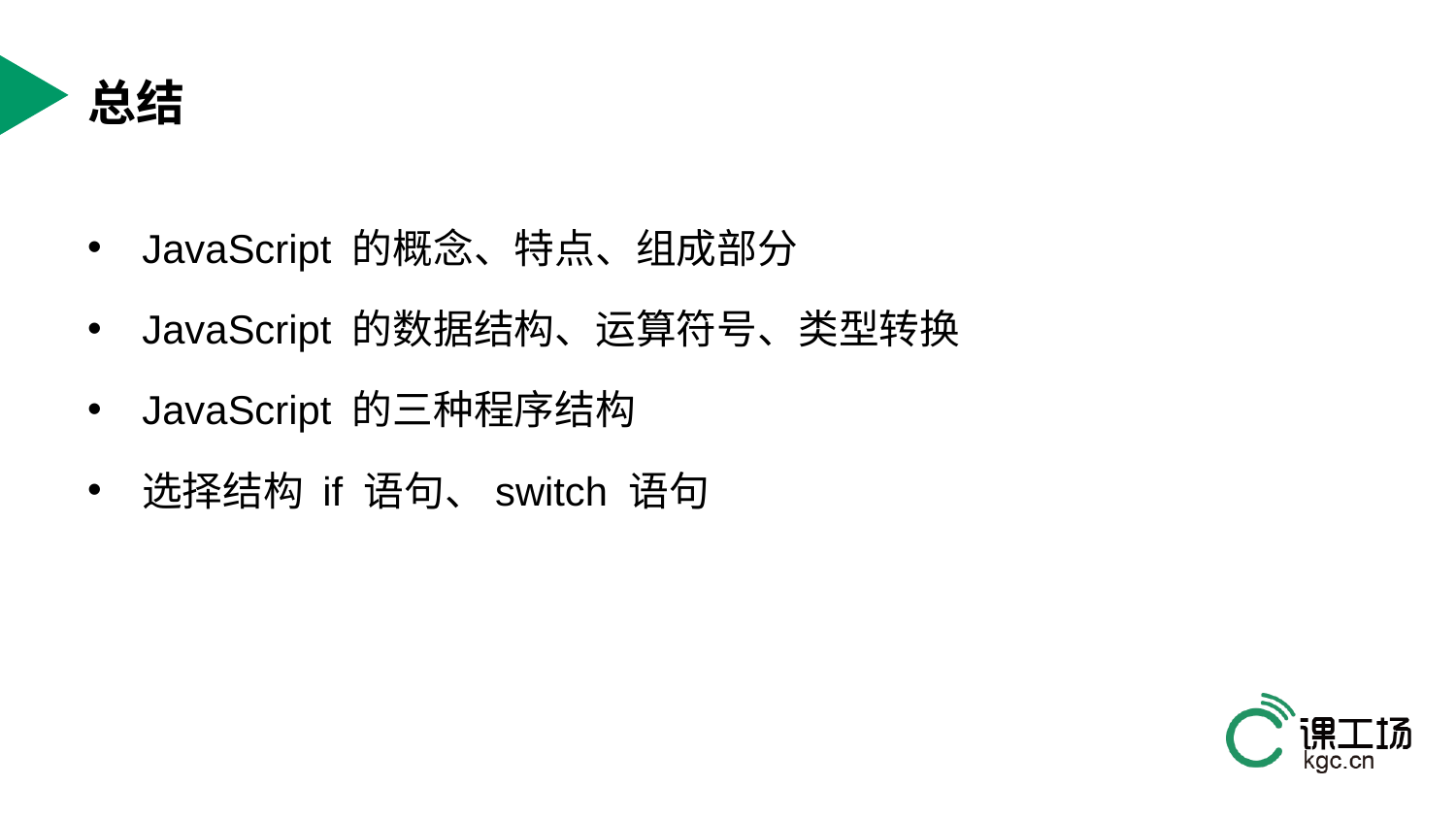

# 总结
JavaScript 的概念、特点、组成部分
JavaScript 的数据结构、运算符号、类型转换
JavaScript 的三种程序结构
选择结构 if 语句、switch 语句